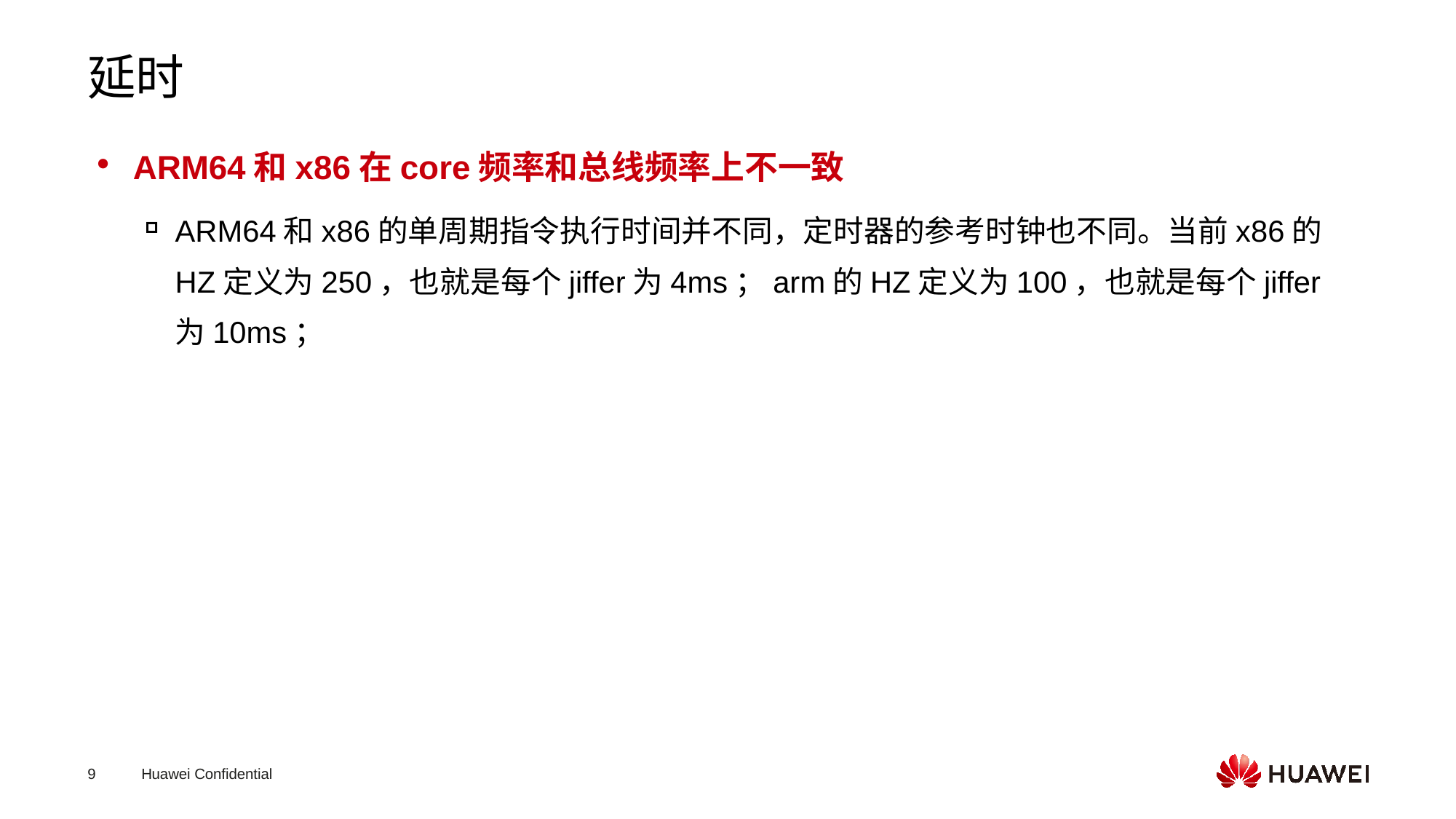

# 延时
ARM64和x86在core频率和总线频率上不一致
ARM64和x86的单周期指令执行时间并不同，定时器的参考时钟也不同。当前x86的HZ定义为250，也就是每个jiffer为4ms；arm的HZ定义为100，也就是每个jiffer为10ms；